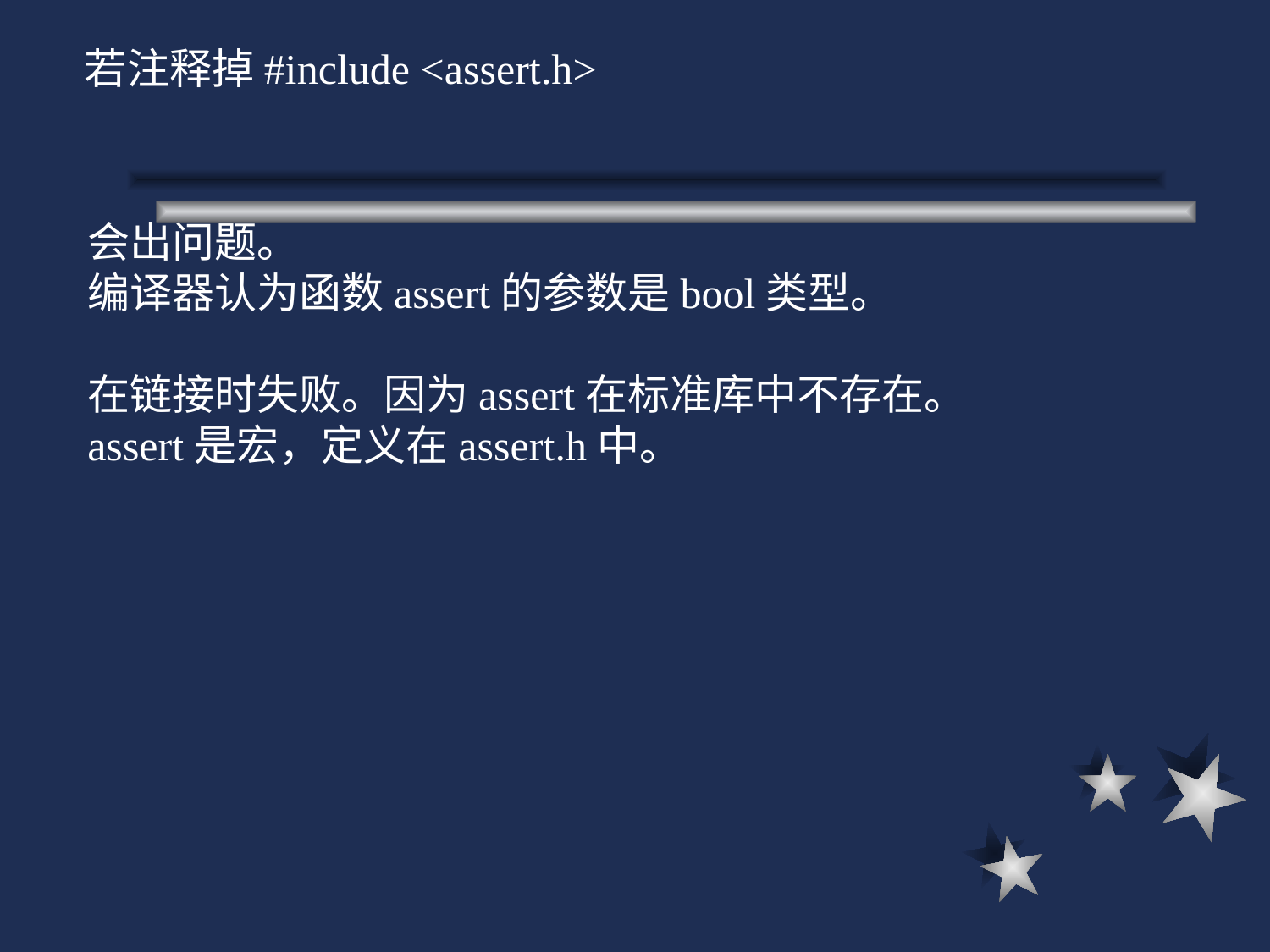

若注释掉#include <assert.h>
会出问题。
编译器认为函数assert的参数是bool类型。

在链接时失败。因为assert在标准库中不存在。
assert是宏，定义在assert.h中。